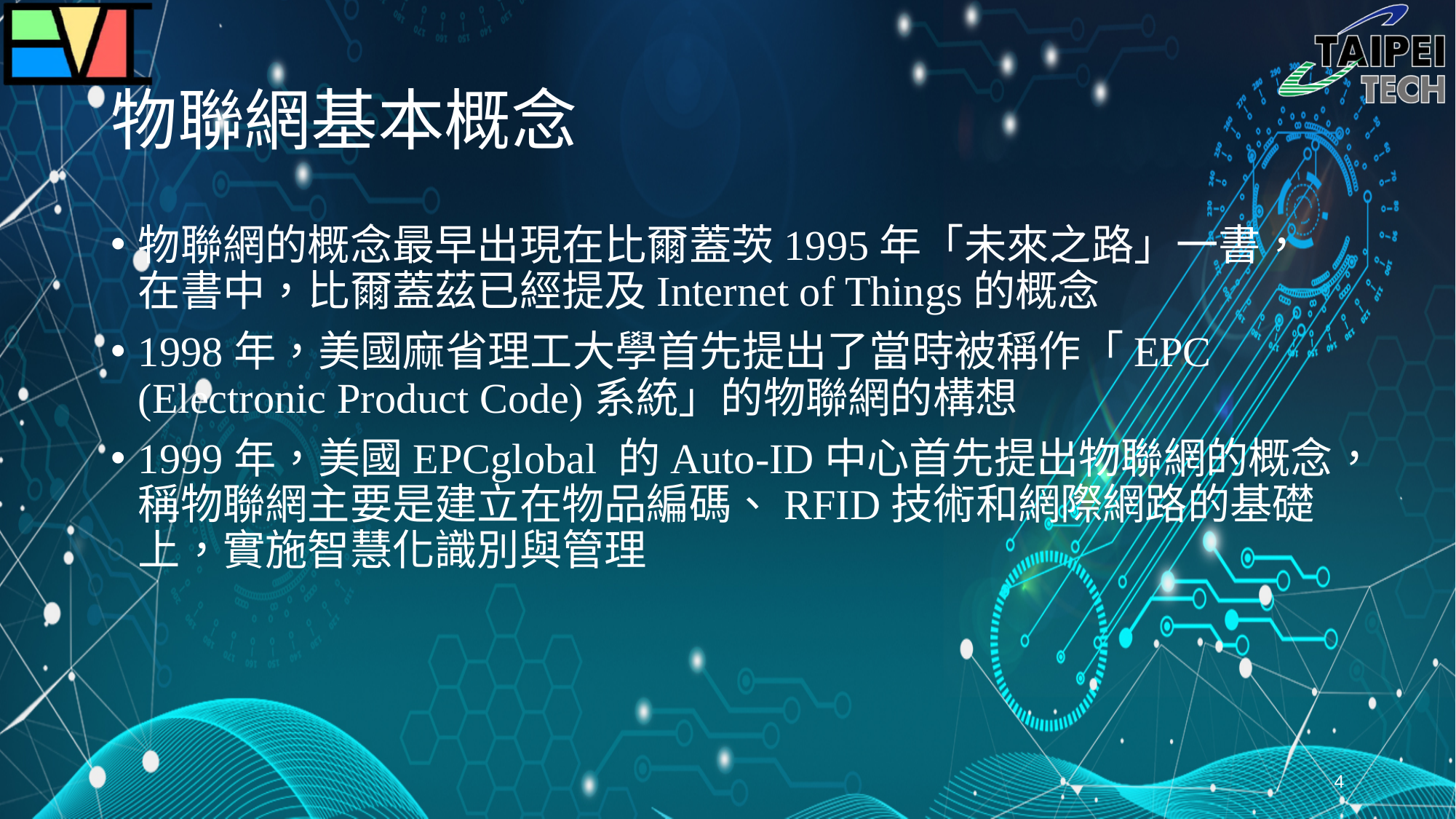

# 物聯網基本概念
物聯網的概念最早出現在比爾蓋茨1995年「未來之路」一書，在書中，比爾蓋茲已經提及Internet of Things的概念
1998年，美國麻省理工大學首先提出了當時被稱作「EPC (Electronic Product Code)系統」的物聯網的構想
1999年，美國EPCglobal 的Auto-ID中心首先提出物聯網的概念，稱物聯網主要是建立在物品編碼、RFID技術和網際網路的基礎上，實施智慧化識別與管理

4